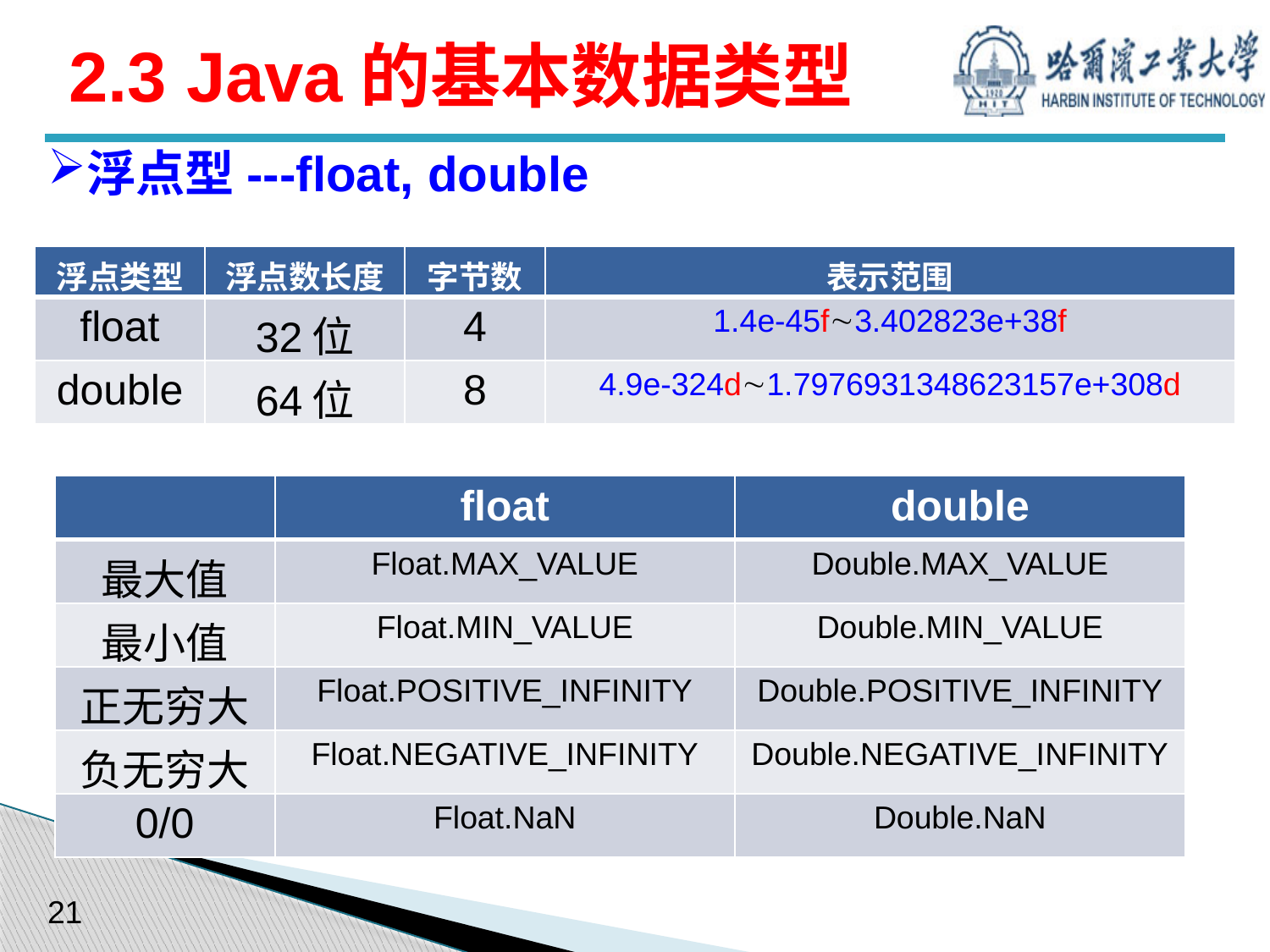

# 2.3 Java的基本数据类型
浮点型---float, double

| 浮点类型 | 浮点数长度 | 字节数 | 表示范围 |
| --- | --- | --- | --- |
| float | 32位 | 4 | 1.4e-45f∼3.402823e+38f |
| double | 64位 | 8 | 4.9e-324d∼1.7976931348623157e+308d |
|  | float | double |
| --- | --- | --- |
| 最大值 | Float.MAX\_VALUE | Double.MAX\_VALUE |
| 最小值 | Float.MIN\_VALUE | Double.MIN\_VALUE |
| 正无穷大 | Float.POSITIVE\_INFINITY | Double.POSITIVE\_INFINITY |
| 负无穷大 | Float.NEGATIVE\_INFINITY | Double.NEGATIVE\_INFINITY |
| 0/0 | Float.NaN | Double.NaN |